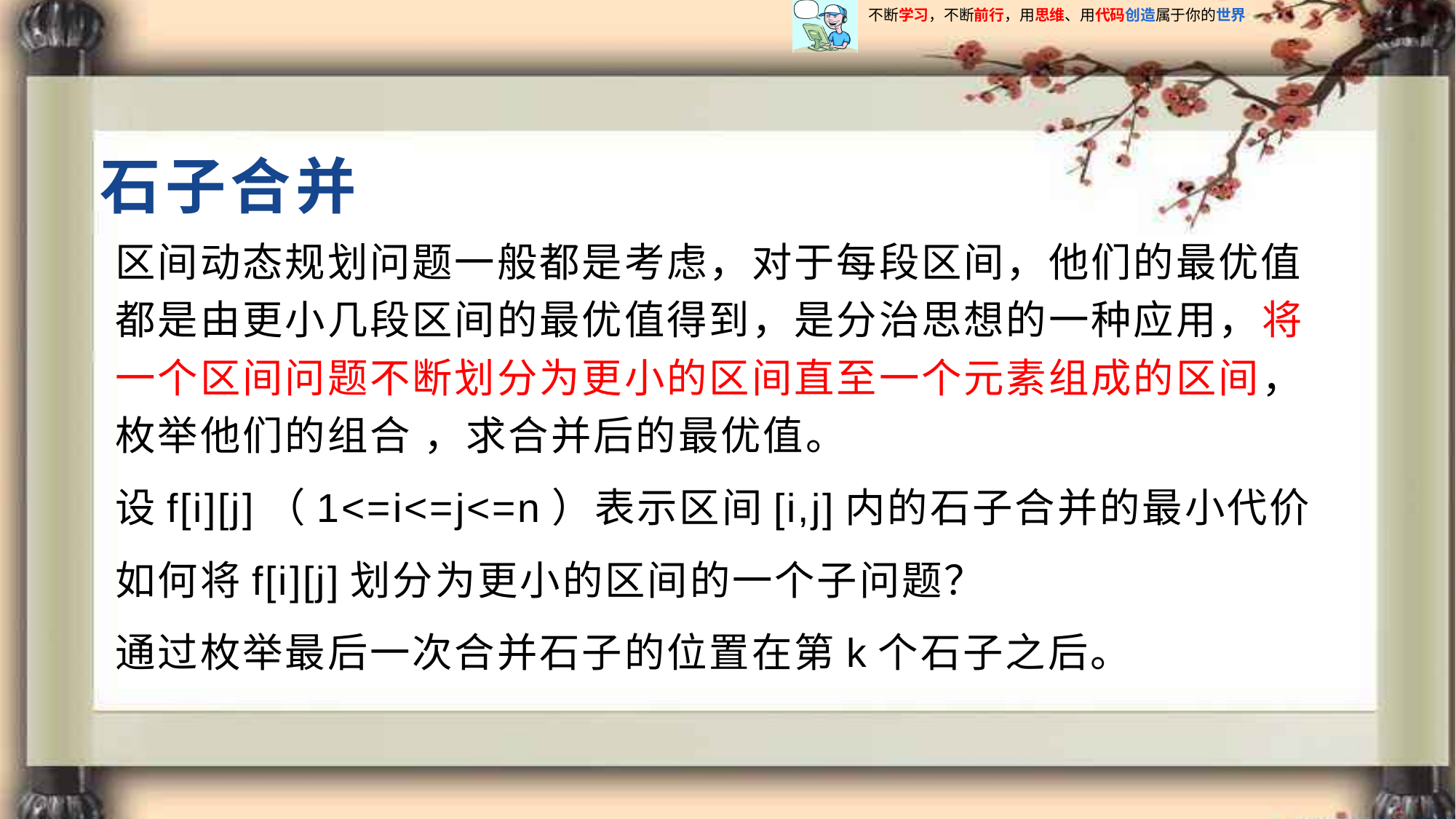

# 石子合并
区间动态规划问题一般都是考虑，对于每段区间，他们的最优值都是由更小几段区间的最优值得到，是分治思想的一种应用，将一个区间问题不断划分为更小的区间直至一个元素组成的区间，枚举他们的组合 ，求合并后的最优值。
设f[i][j]（1<=i<=j<=n）表示区间[i,j]内的石子合并的最小代价
如何将f[i][j]划分为更小的区间的一个子问题？
通过枚举最后一次合并石子的位置在第k个石子之后。